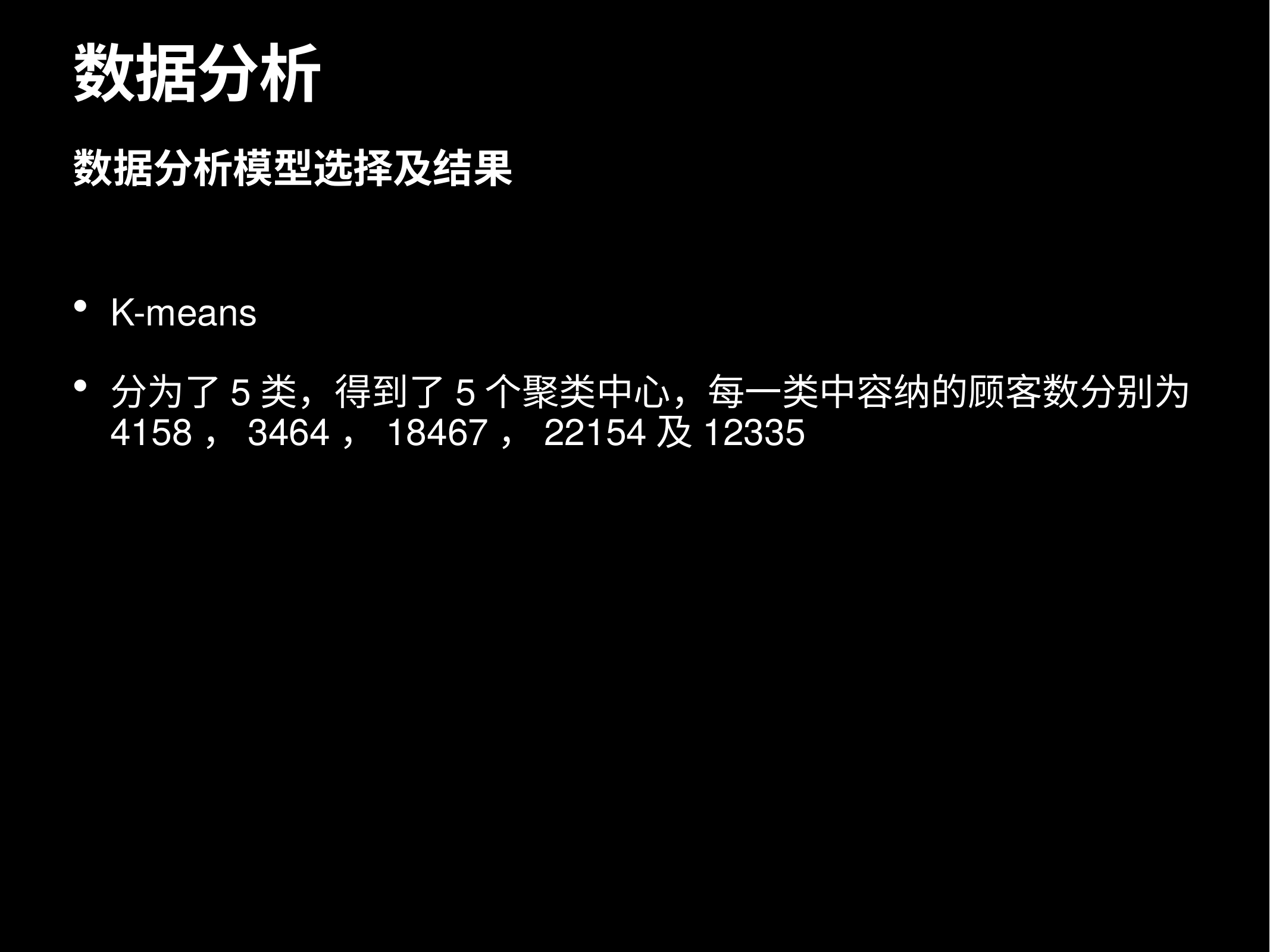

# 数据分析
数据分析模型选择及结果
K-means
分为了5类，得到了5个聚类中心，每一类中容纳的顾客数分别为 4158，3464，18467，22154及12335